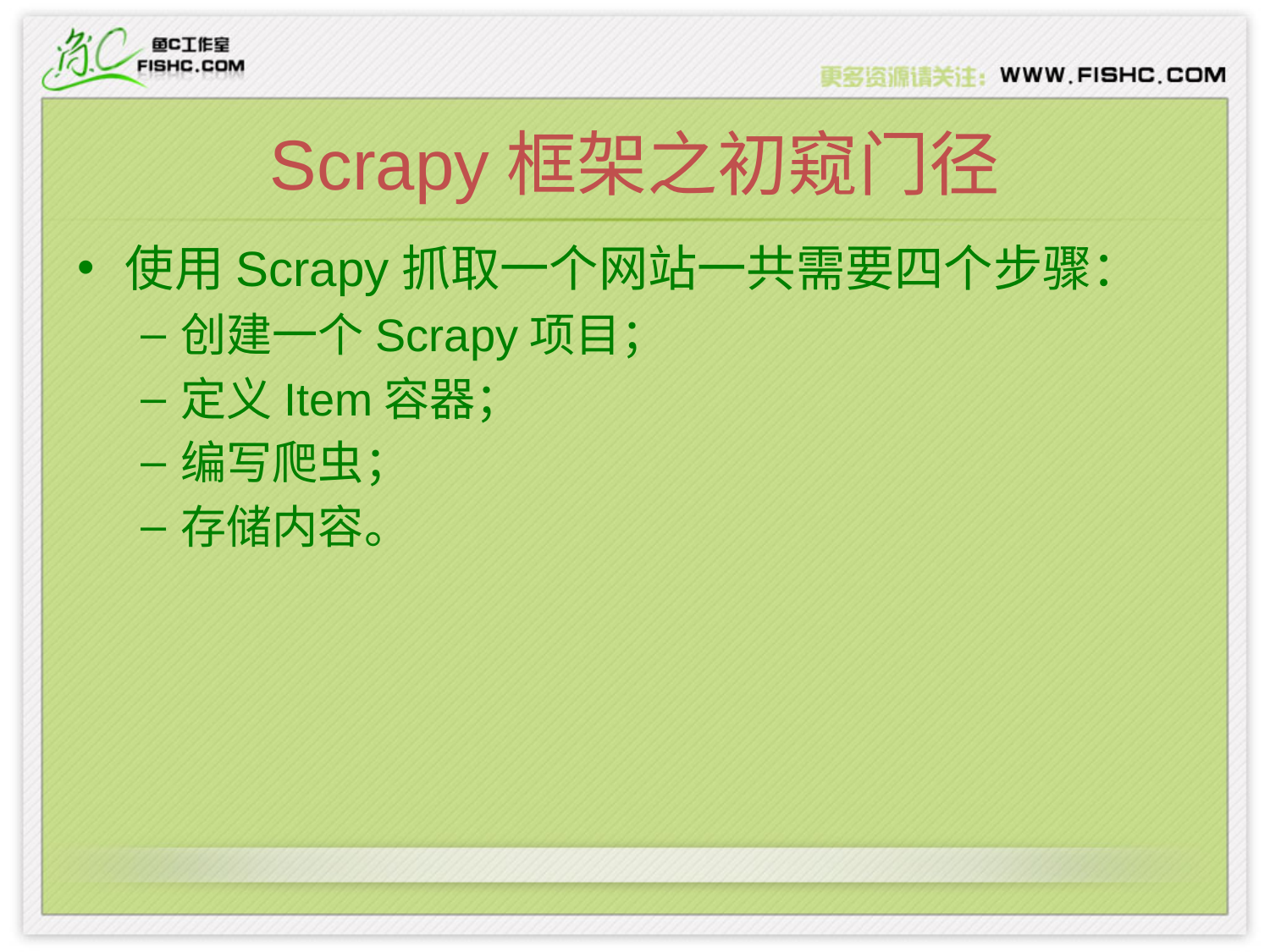

# Scrapy框架之初窥门径
使用Scrapy抓取一个网站一共需要四个步骤：
创建一个Scrapy项目；
定义Item容器；
编写爬虫；
存储内容。